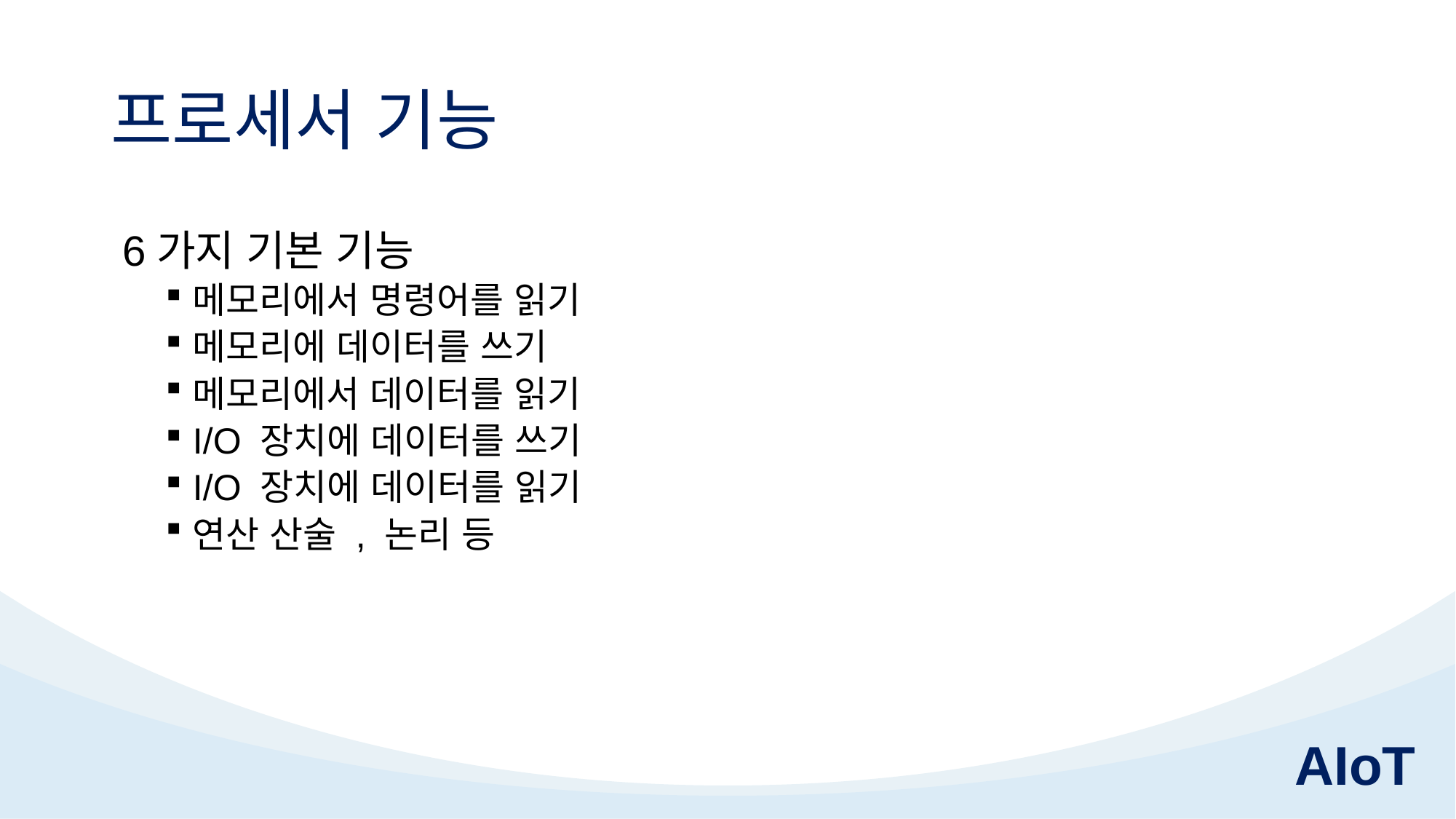

# 프로세서 기능
 6가지 기본 기능
메모리에서 명령어를 읽기
메모리에 데이터를 쓰기
메모리에서 데이터를 읽기
I/O 장치에 데이터를 쓰기
I/O 장치에 데이터를 읽기
연산 산술 , 논리 등